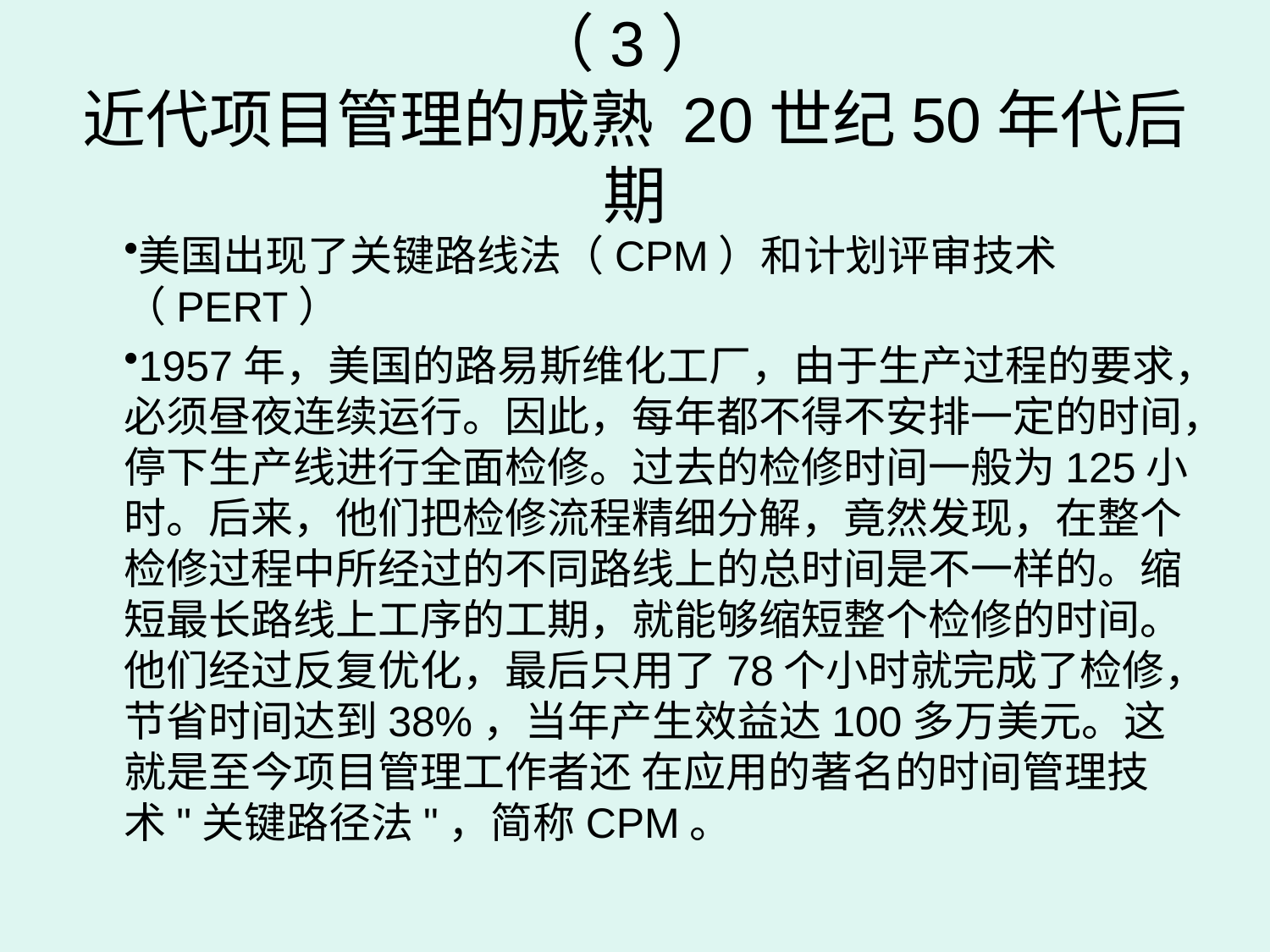

# （3） 近代项目管理的成熟 20世纪50年代后期
美国出现了关键路线法（CPM）和计划评审技术（PERT）
1957年，美国的路易斯维化工厂，由于生产过程的要求，必须昼夜连续运行。因此，每年都不得不安排一定的时间，停下生产线进行全面检修。过去的检修时间一般为125小时。后来，他们把检修流程精细分解，竟然发现，在整个检修过程中所经过的不同路线上的总时间是不一样的。缩短最长路线上工序的工期，就能够缩短整个检修的时间。他们经过反复优化，最后只用了78个小时就完成了检修，节省时间达到38%，当年产生效益达100多万美元。这就是至今项目管理工作者还 在应用的著名的时间管理技术"关键路径法"，简称CPM。

19